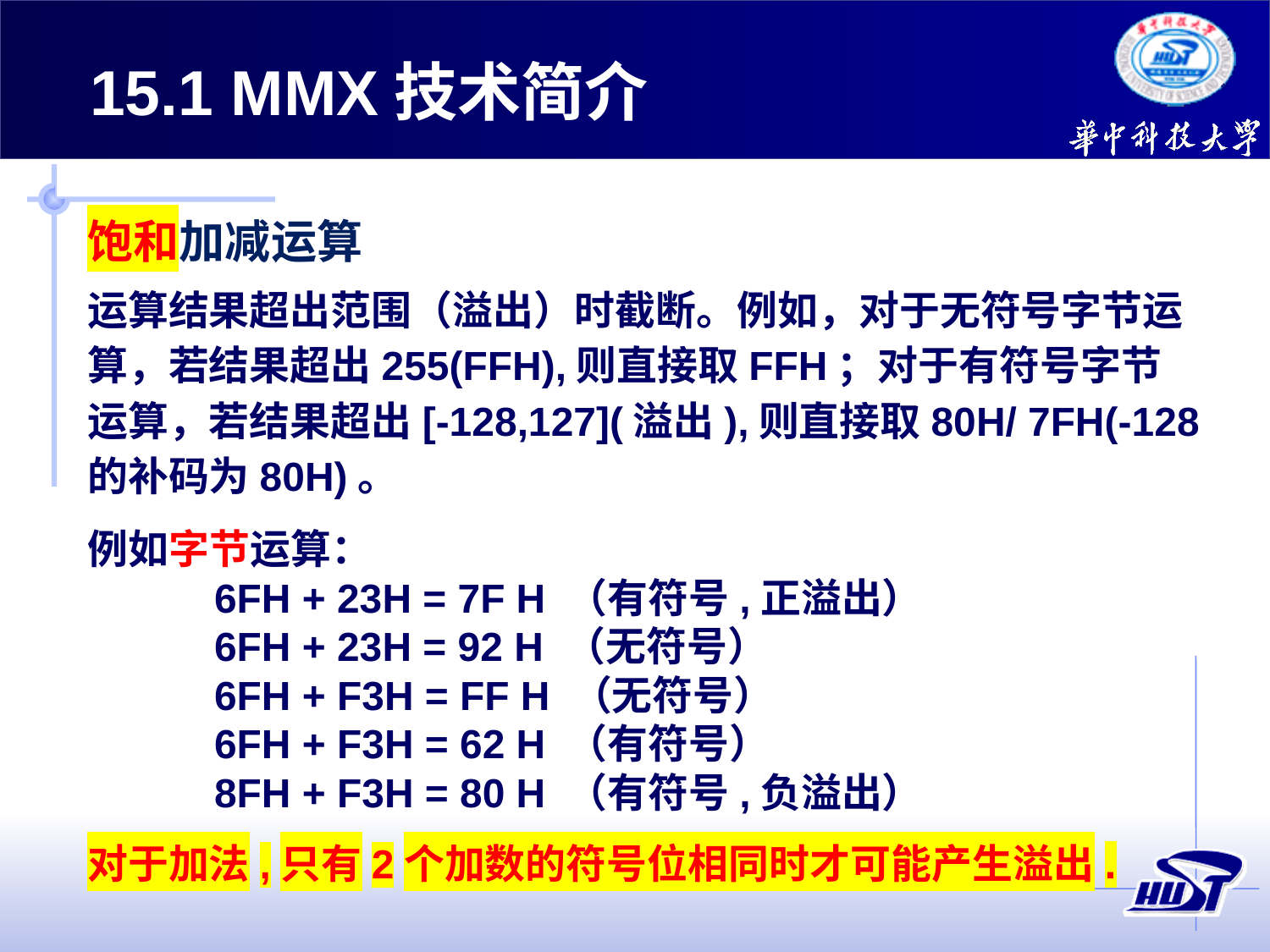

15.1 MMX技术简介
饱和加减运算
运算结果超出范围（溢出）时截断。例如，对于无符号字节运算，若结果超出255(FFH),则直接取FFH；对于有符号字节运算，若结果超出[-128,127](溢出),则直接取80H/ 7FH(-128的补码为80H)。
例如字节运算：
	6FH + 23H = 7F H （有符号,正溢出）
	6FH + 23H = 92 H （无符号）
	6FH + F3H = FF H （无符号）
	6FH + F3H = 62 H （有符号）
	8FH + F3H = 80 H （有符号,负溢出）
对于加法,只有2个加数的符号位相同时才可能产生溢出.